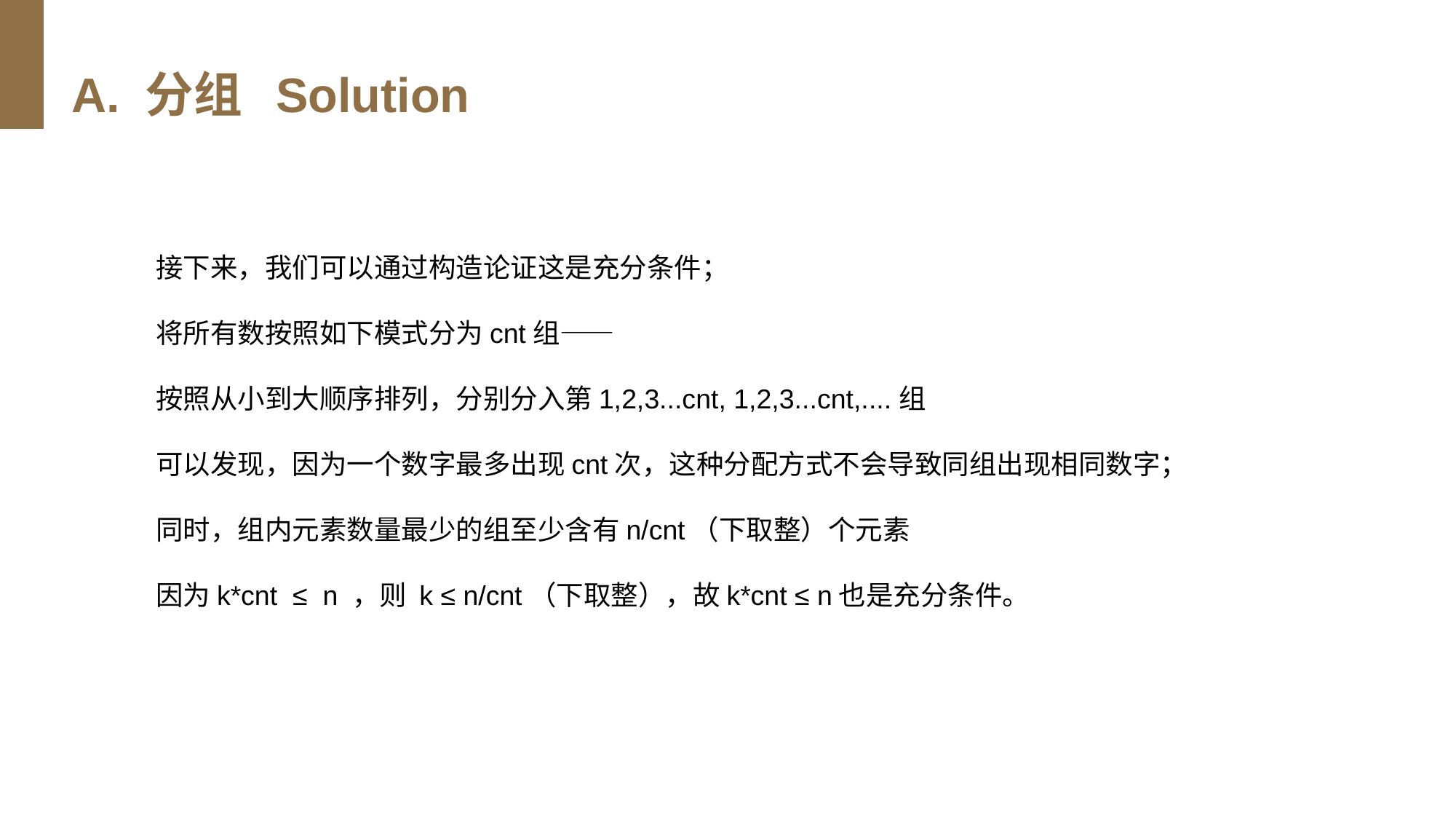

A. 分组  Solution
接下来，我们可以通过构造论证这是充分条件；

将所有数按照如下模式分为cnt组——

按照从小到大顺序排列，分别分入第1,2,3...cnt, 1,2,3...cnt,....组

可以发现，因为一个数字最多出现cnt次，这种分配方式不会导致同组出现相同数字；

同时，组内元素数量最少的组至少含有n/cnt（下取整）个元素

因为k*cnt  ≤  n ，则 k ≤ n/cnt（下取整），故k*cnt ≤ n也是充分条件。